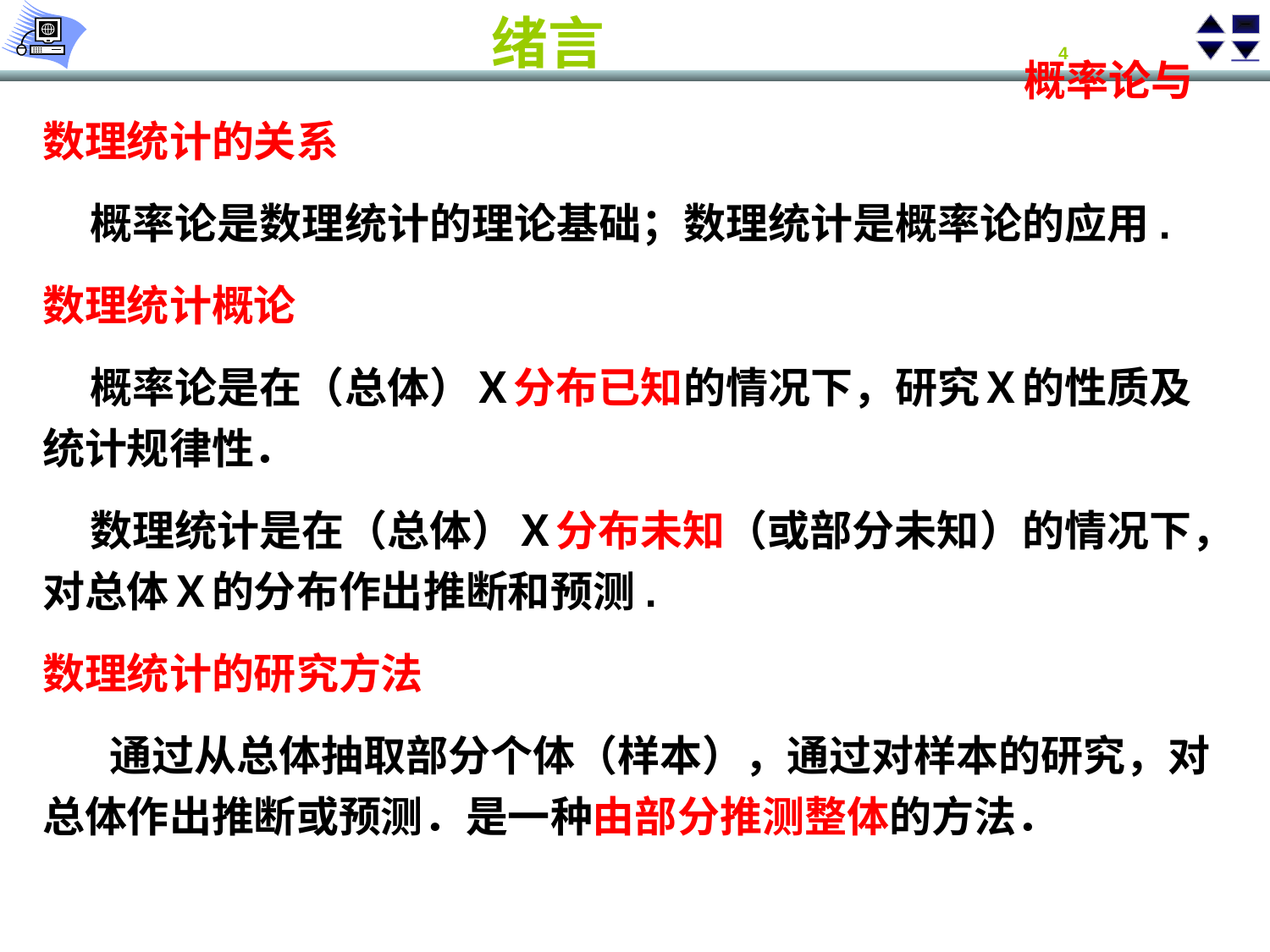

# 绪言
                                                                                                      概率论与数理统计的关系
    概率论是数理统计的理论基础；数理统计是概率论的应用.
数理统计概论
    概率论是在（总体）Ｘ分布已知的情况下，研究Ｘ的性质及统计规律性．
    数理统计是在（总体）Ｘ分布未知（或部分未知）的情况下，对总体Ｘ的分布作出推断和预测.
数理统计的研究方法
      通过从总体抽取部分个体（样本），通过对样本的研究，对总体作出推断或预测．是一种由部分推测整体的方法．